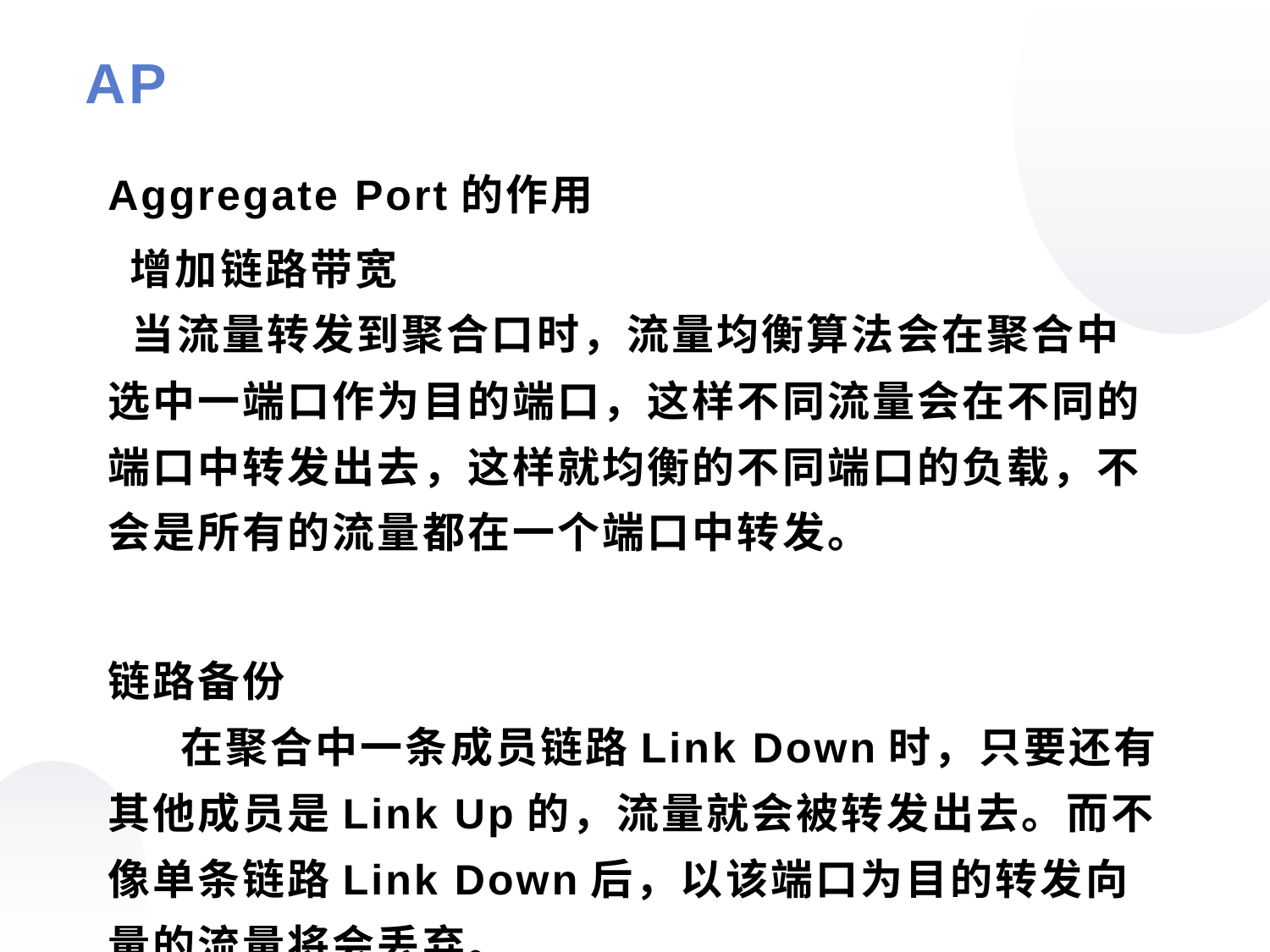

AP
Aggregate Port的作用
 增加链路带宽
  当流量转发到聚合口时，流量均衡算法会在聚合中选中一端口作为目的端口，这样不同流量会在不同的端口中转发出去，这样就均衡的不同端口的负载，不会是所有的流量都在一个端口中转发。

链路备份
      在聚合中一条成员链路Link Down时，只要还有其他成员是Link Up的，流量就会被转发出去。而不像单条链路Link Down后，以该端口为目的转发向量的流量将会丢弃。